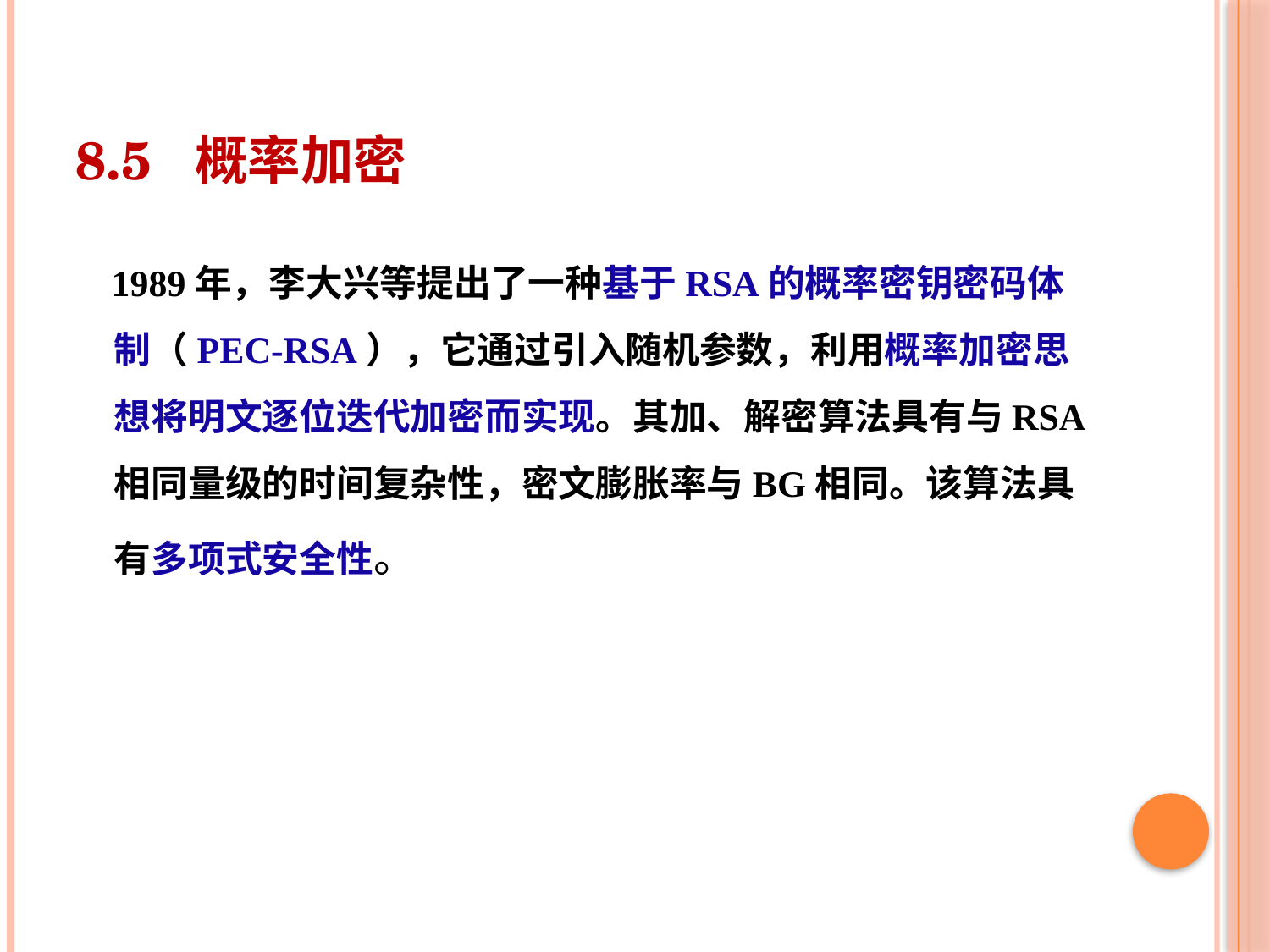

# 8.5  概率加密
   1989年，李大兴等提出了一种基于RSA的概率密钥密码体制（PEC-RSA），它通过引入随机参数，利用概率加密思想将明文逐位迭代加密而实现。其加、解密算法具有与RSA相同量级的时间复杂性，密文膨胀率与BG相同。该算法具有多项式安全性。